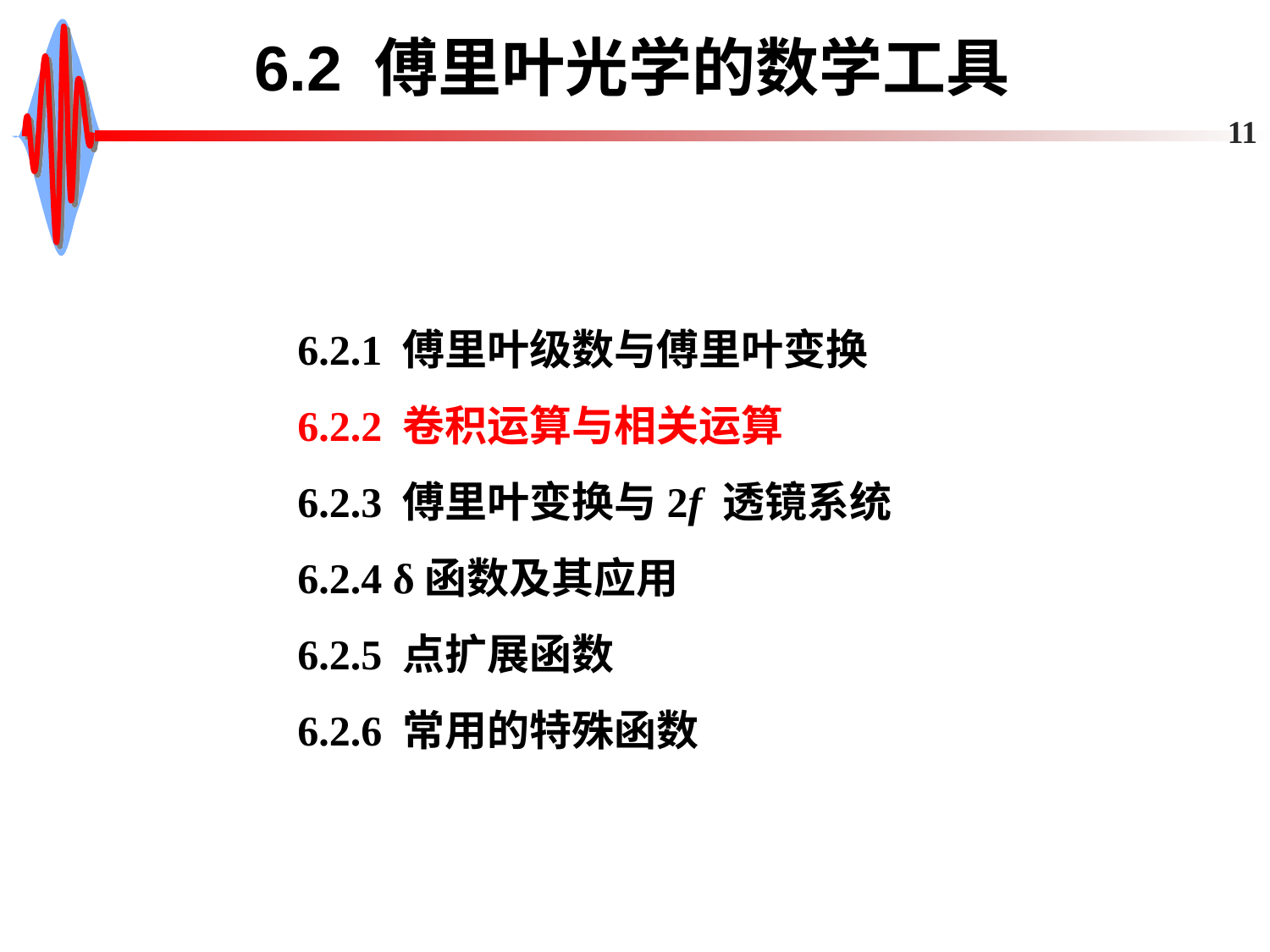

# 6.2 傅里叶光学的数学工具
11
6.2.1 傅里叶级数与傅里叶变换
6.2.2 卷积运算与相关运算
6.2.3 傅里叶变换与2f 透镜系统
6.2.4 δ函数及其应用
6.2.5 点扩展函数
6.2.6 常用的特殊函数